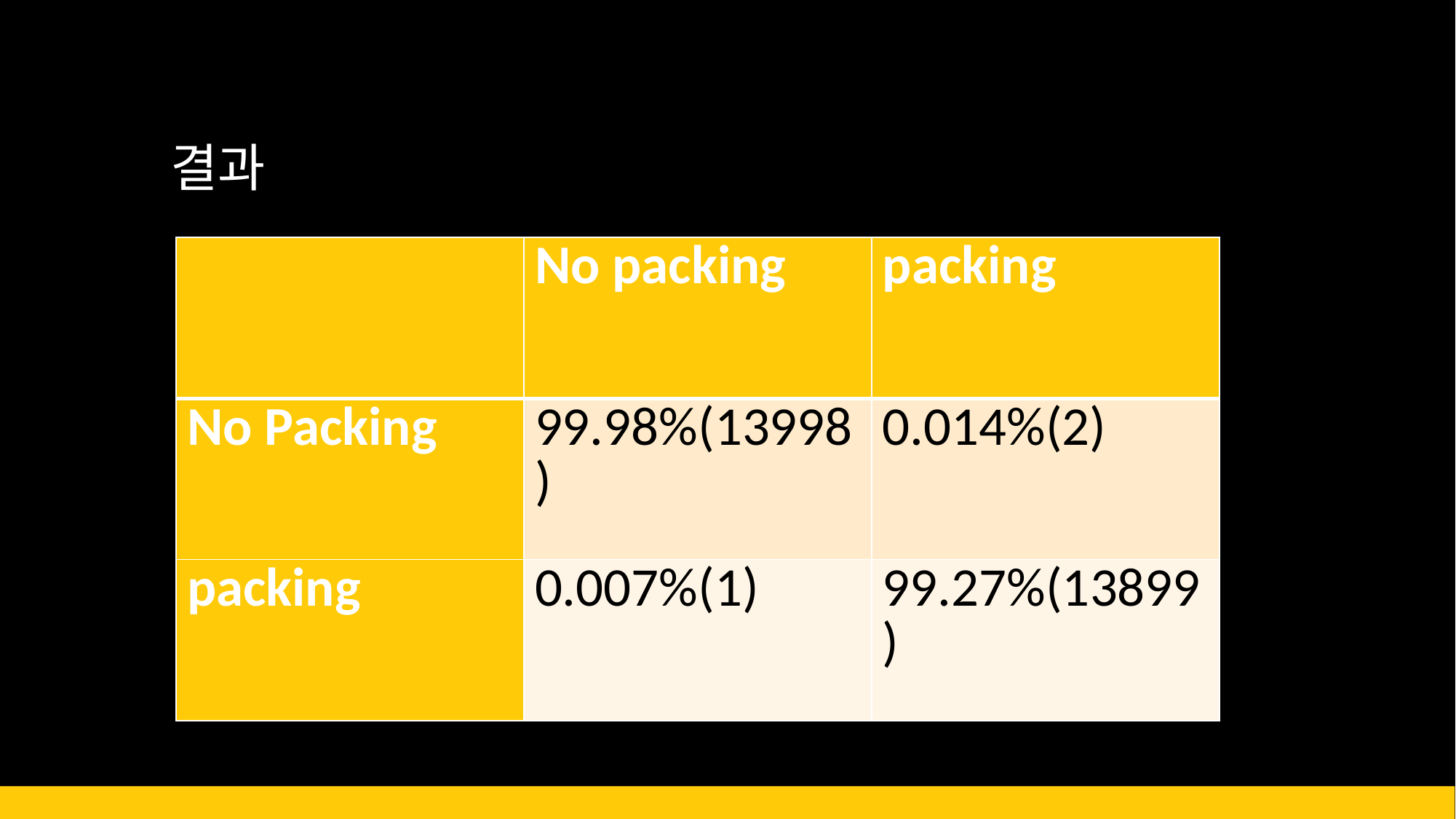

# 결과
|  | No packing | packing |
| --- | --- | --- |
| No Packing | 99.98%(13998) | 0.014%(2) |
| packing | 0.007%(1) | 99.27%(13899) |